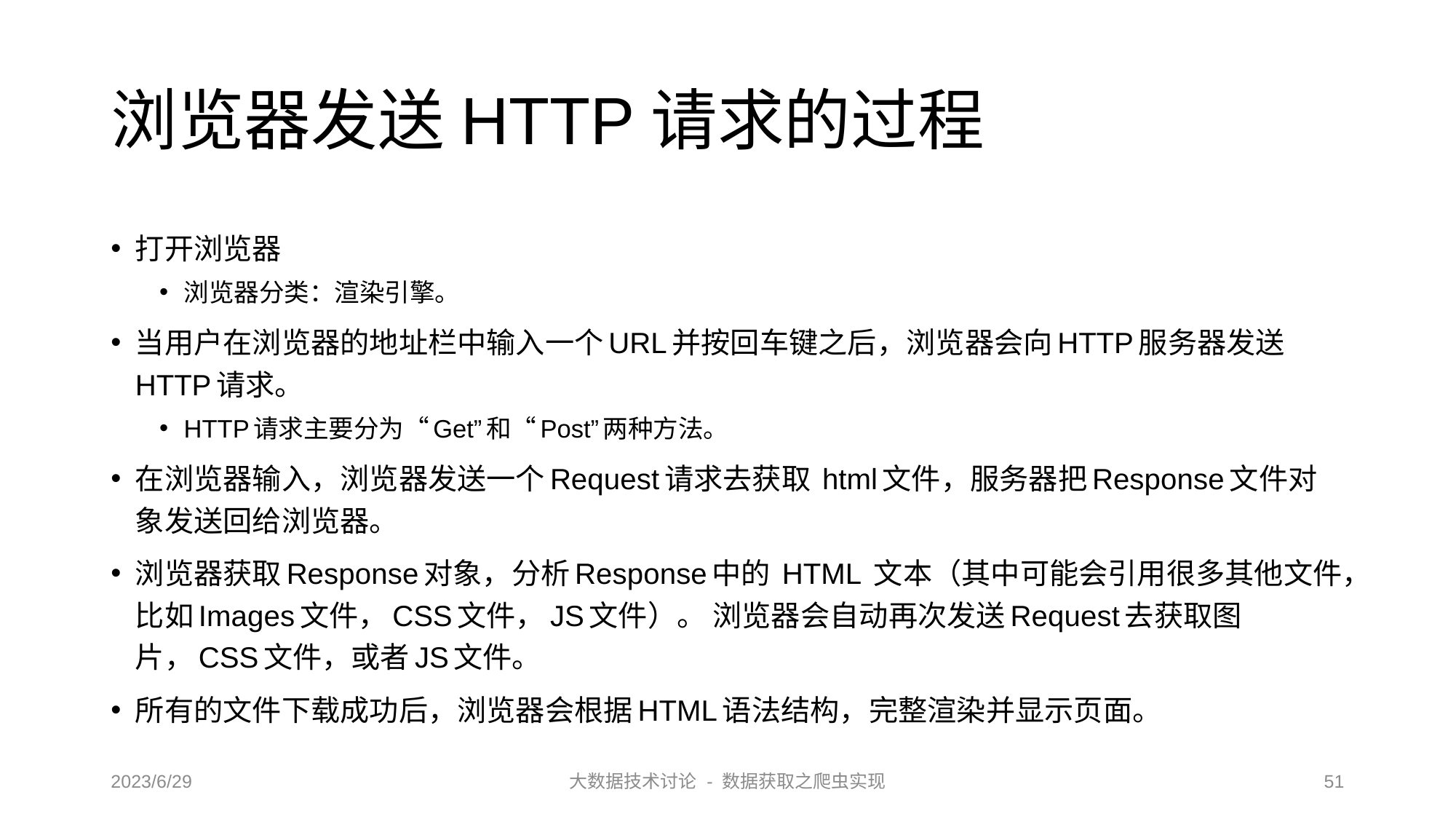

# 浏览器发送HTTP请求的过程
打开浏览器
浏览器分类：渲染引擎。
当用户在浏览器的地址栏中输入一个URL并按回车键之后，浏览器会向HTTP服务器发送HTTP请求。
HTTP请求主要分为“Get”和“Post”两种方法。
在浏览器输入，浏览器发送一个Request请求去获取 html文件，服务器把Response文件对象发送回给浏览器。
浏览器获取Response对象，分析Response中的 HTML 文本（其中可能会引用很多其他文件，比如Images文件，CSS文件，JS文件）。 浏览器会自动再次发送Request去获取图片，CSS文件，或者JS文件。
所有的文件下载成功后，浏览器会根据HTML语法结构，完整渲染并显示页面。
2023/6/29
大数据技术讨论 - 数据获取之爬虫实现
51